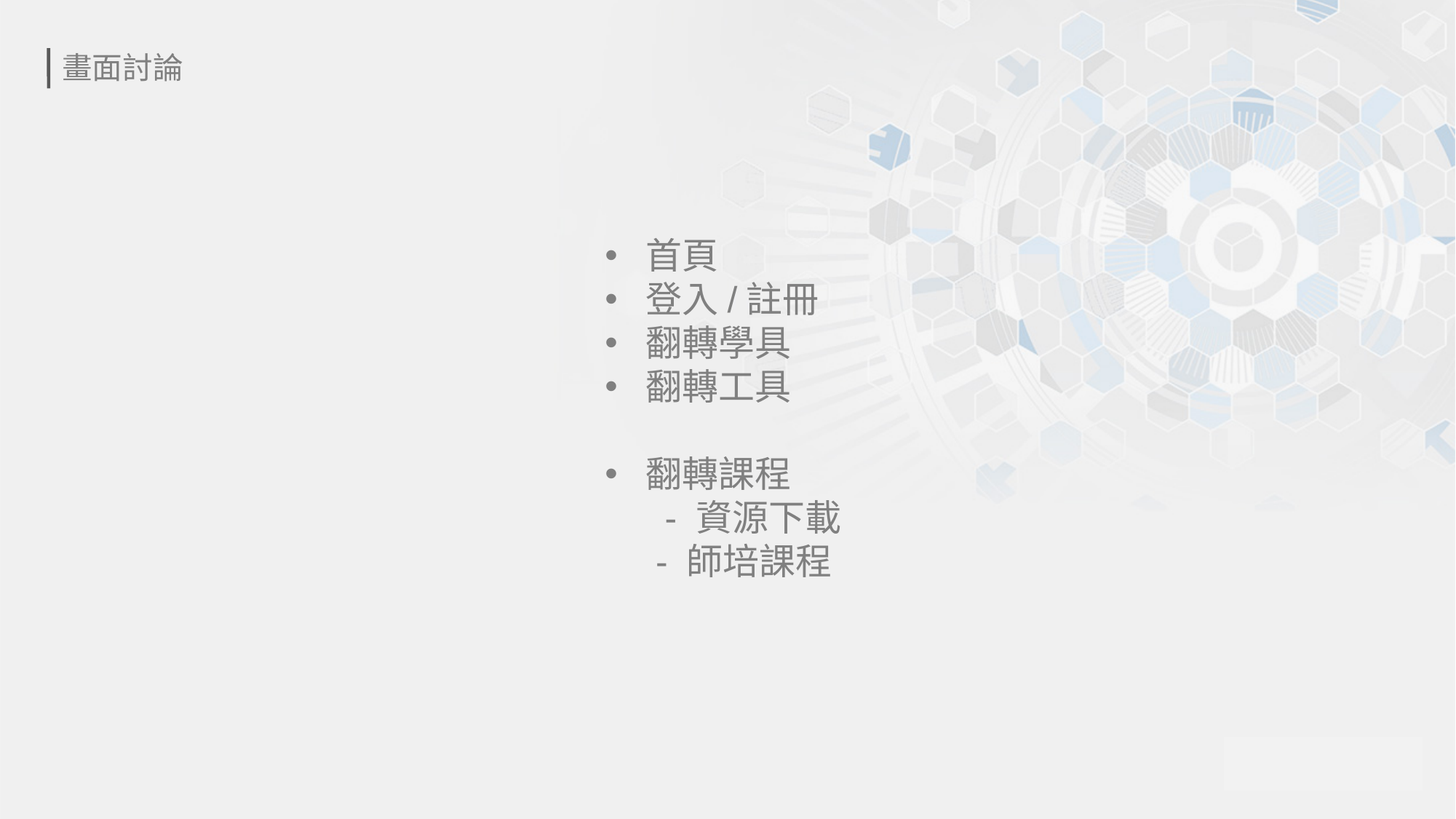

畫面討論

首頁
登入/註冊
翻轉學具
翻轉工具

翻轉課程
 - 資源下載
     - 師培課程